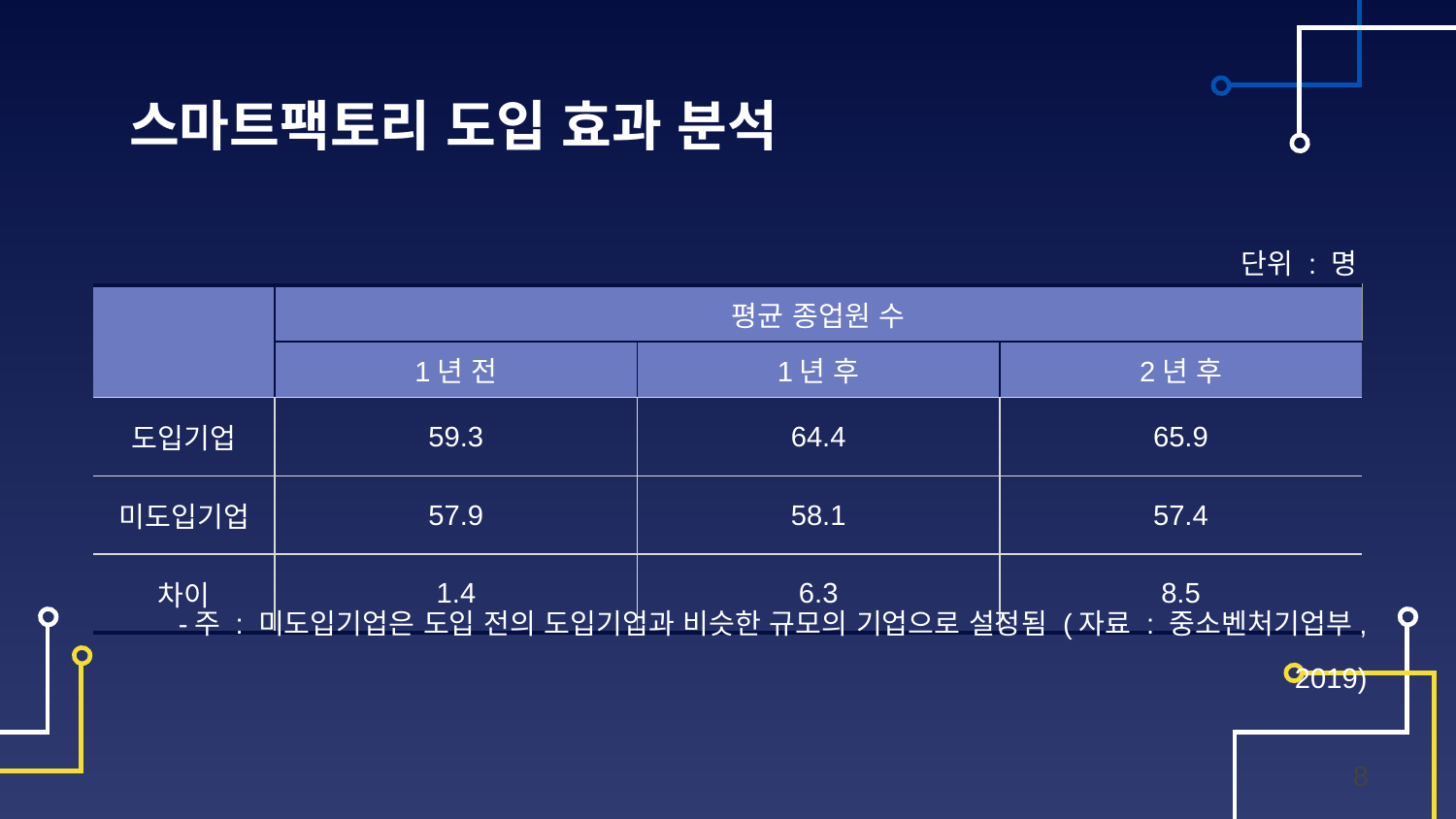

# 스마트팩토리 도입 효과 분석
단위 : 명
|  | 평균 종업원 수 |  |  |
| --- | --- | --- | --- |
|  | 1년 전 | 1년 후 | 2년 후 |
| 도입기업 | 59.3 | 64.4 | 65.9 |
| 미도입기업 | 57.9 | 58.1 | 57.4 |
| 차이 | 1.4 | 6.3 | 8.5 |
-주 : 미도입기업은 도입 전의 도입기업과 비슷한 규모의 기업으로 설정됨 (자료 : 중소벤처기업부, 2019)
8